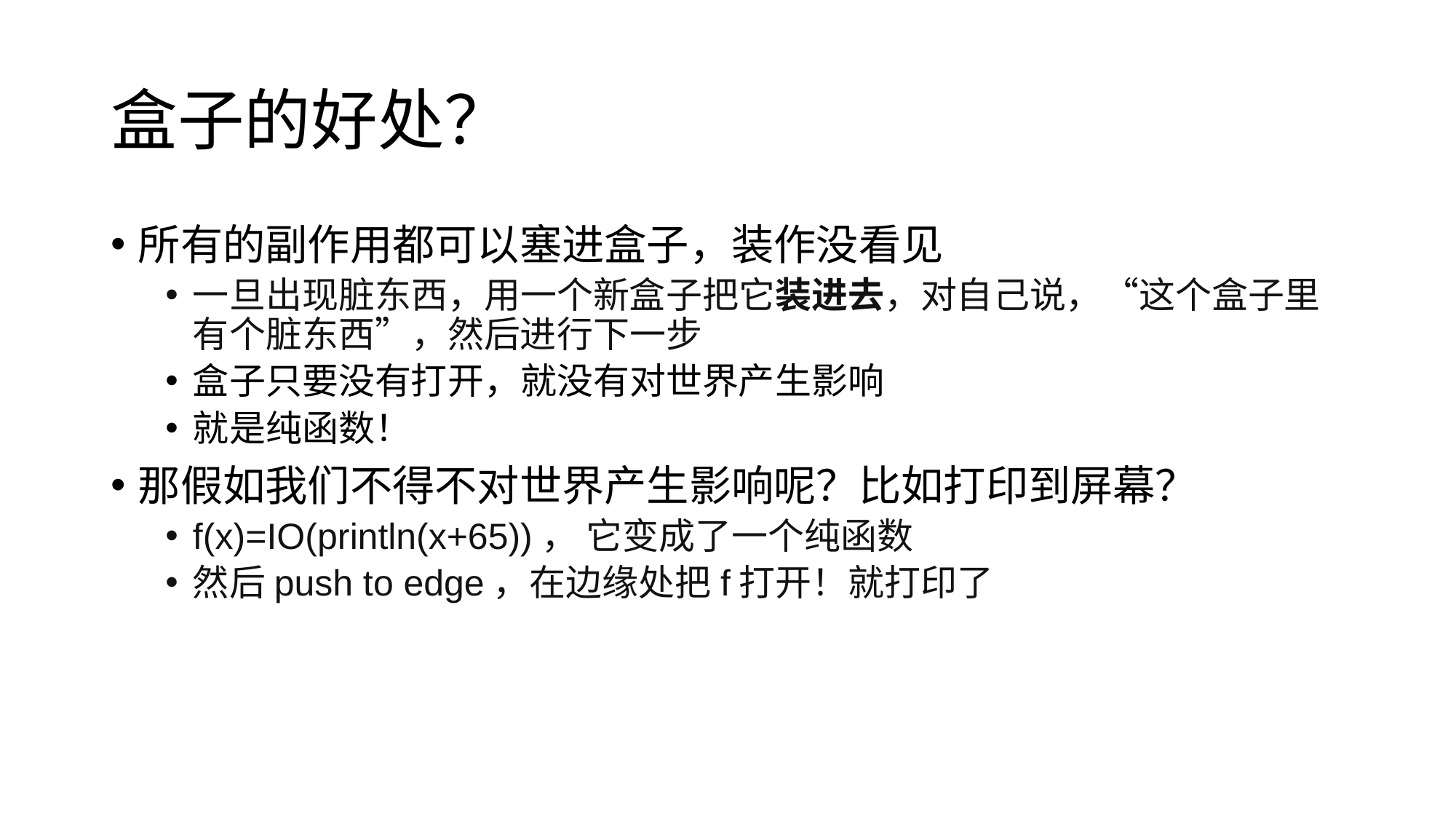

# 盒子的好处？
所有的副作用都可以塞进盒子，装作没看见
一旦出现脏东西，用一个新盒子把它装进去，对自己说，“这个盒子里有个脏东西”，然后进行下一步
盒子只要没有打开，就没有对世界产生影响
就是纯函数！
那假如我们不得不对世界产生影响呢？比如打印到屏幕？
f(x)=IO(println(x+65))， 它变成了一个纯函数
然后push to edge，在边缘处把f打开！就打印了